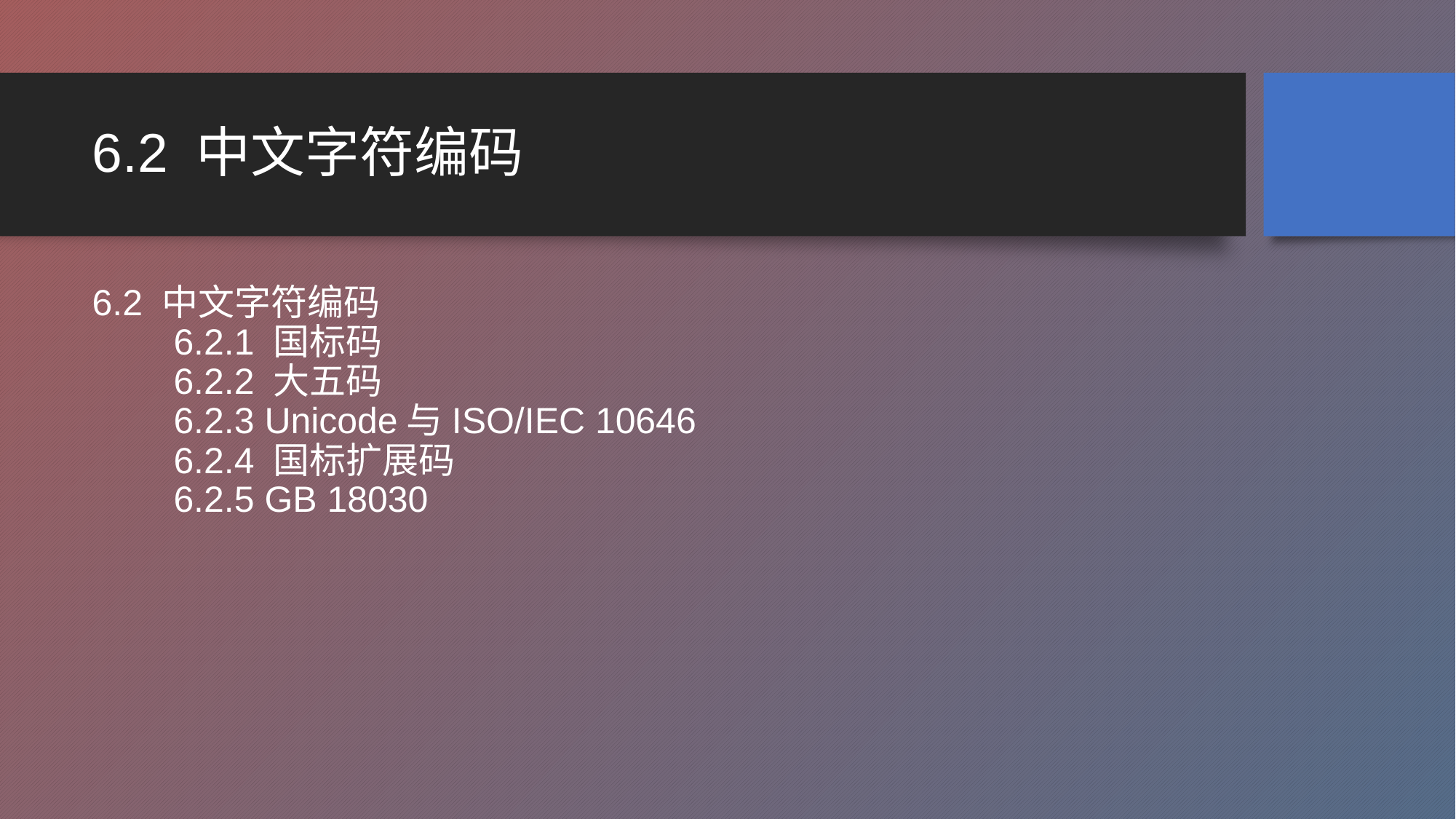

# 6.2 中文字符编码
6.2 中文字符编码
　　6.2.1 国标码
　　6.2.2 大五码
　　6.2.3 Unicode与ISO/IEC 10646
　　6.2.4 国标扩展码
　　6.2.5 GB 18030